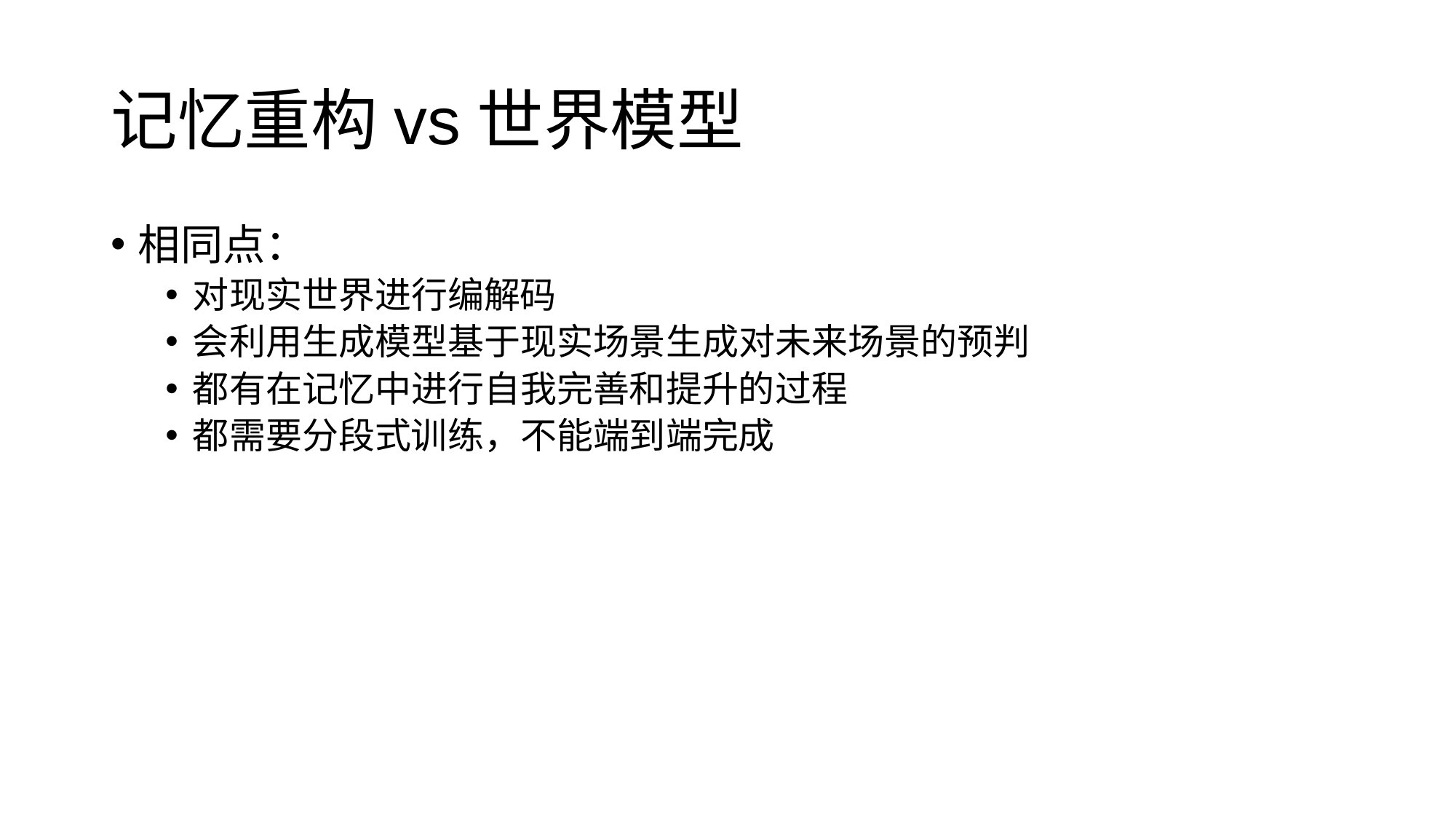

# 记忆重构vs世界模型
相同点：
对现实世界进行编解码
会利用生成模型基于现实场景生成对未来场景的预判
都有在记忆中进行自我完善和提升的过程
都需要分段式训练，不能端到端完成